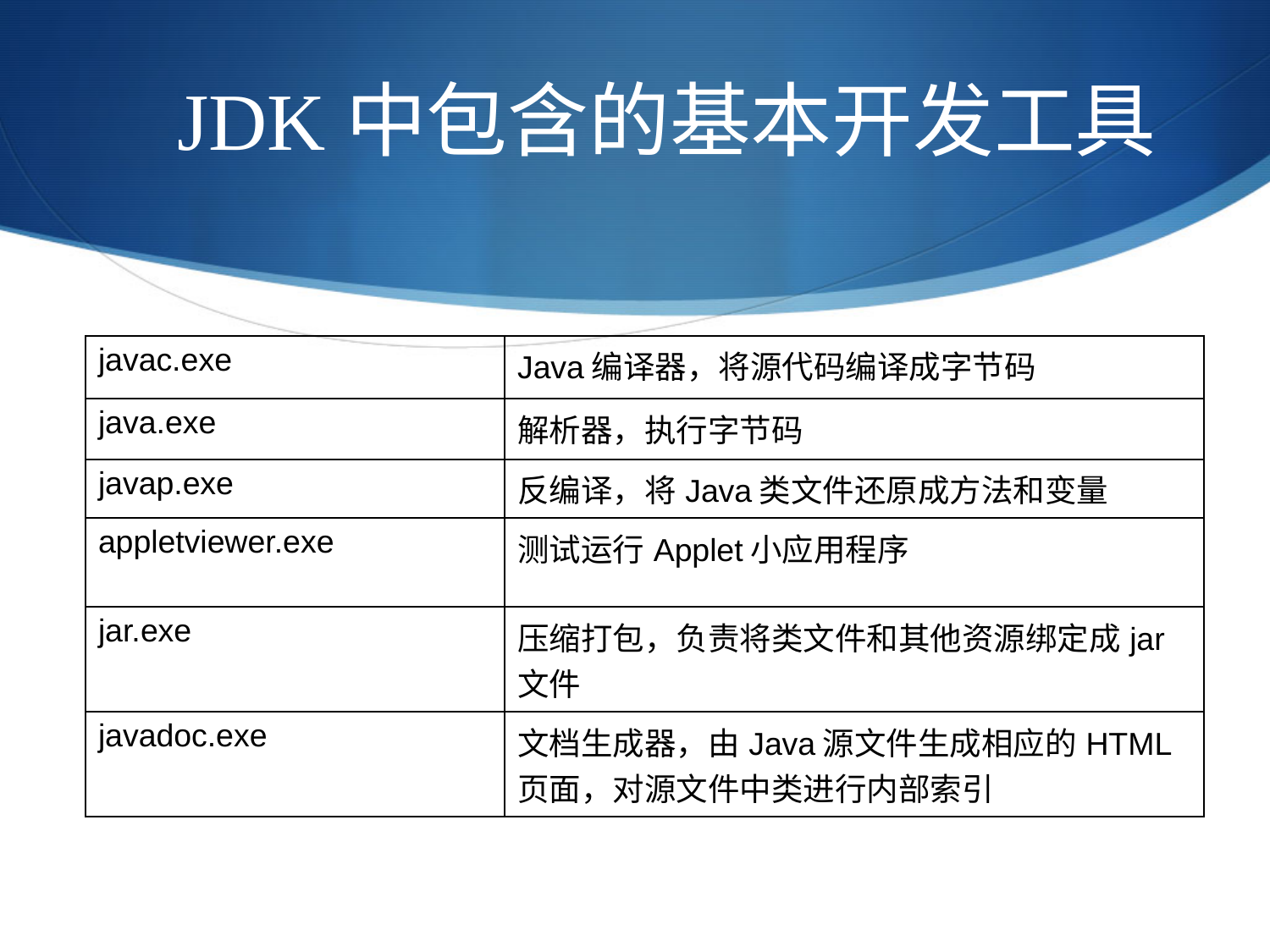

# JDK中包含的基本开发工具
| javac.exe | Java编译器，将源代码编译成字节码 |
| --- | --- |
| java.exe | 解析器，执行字节码 |
| javap.exe | 反编译，将Java类文件还原成方法和变量 |
| appletviewer.exe | 测试运行Applet小应用程序 |
| jar.exe | 压缩打包，负责将类文件和其他资源绑定成jar文件 |
| javadoc.exe | 文档生成器，由Java源文件生成相应的HTML页面，对源文件中类进行内部索引 |